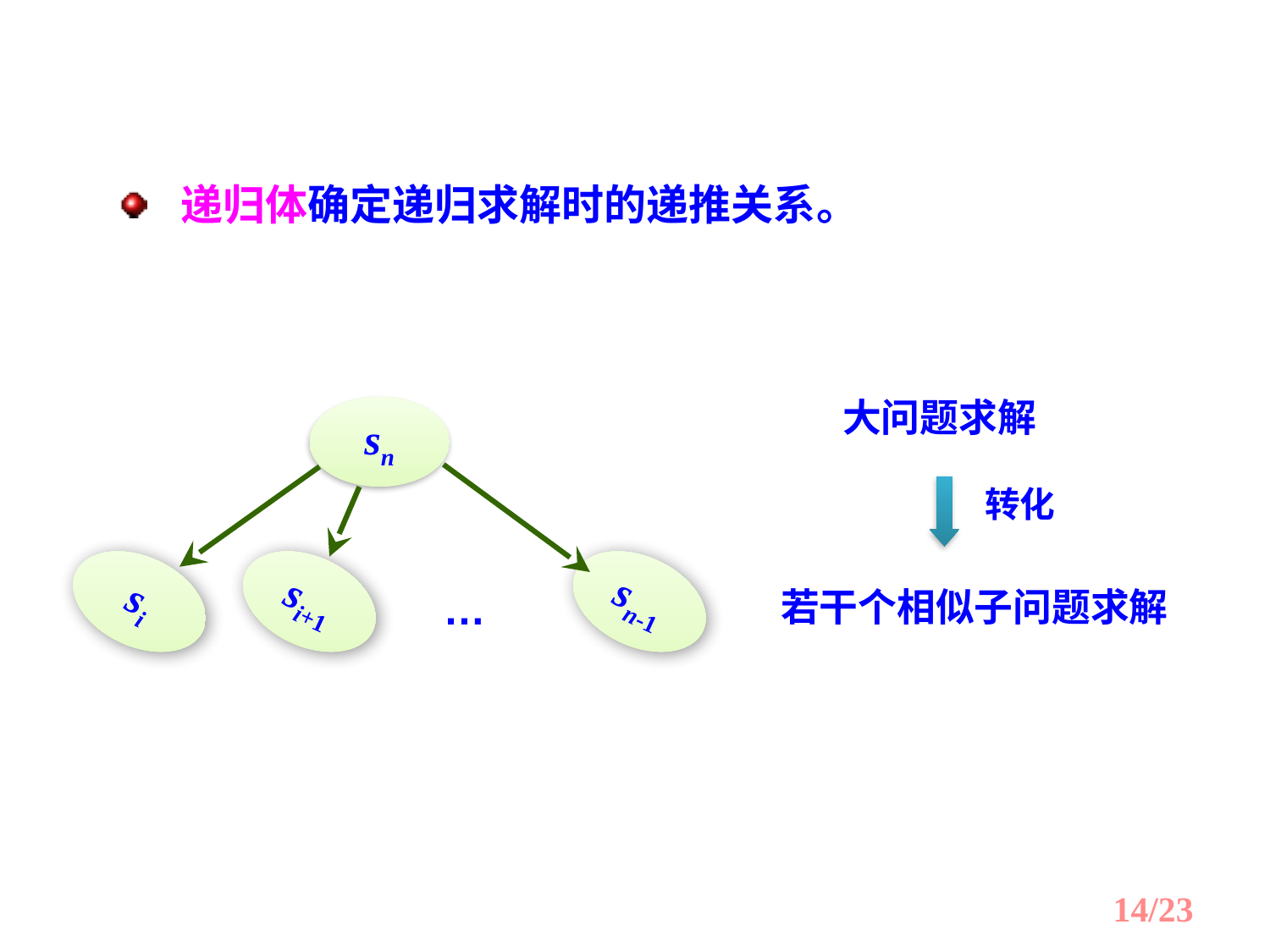

递归体确定递归求解时的递推关系。
大问题求解
sn

转化

si
si+1
sn-1
…
若干个相似子问题求解
14/23